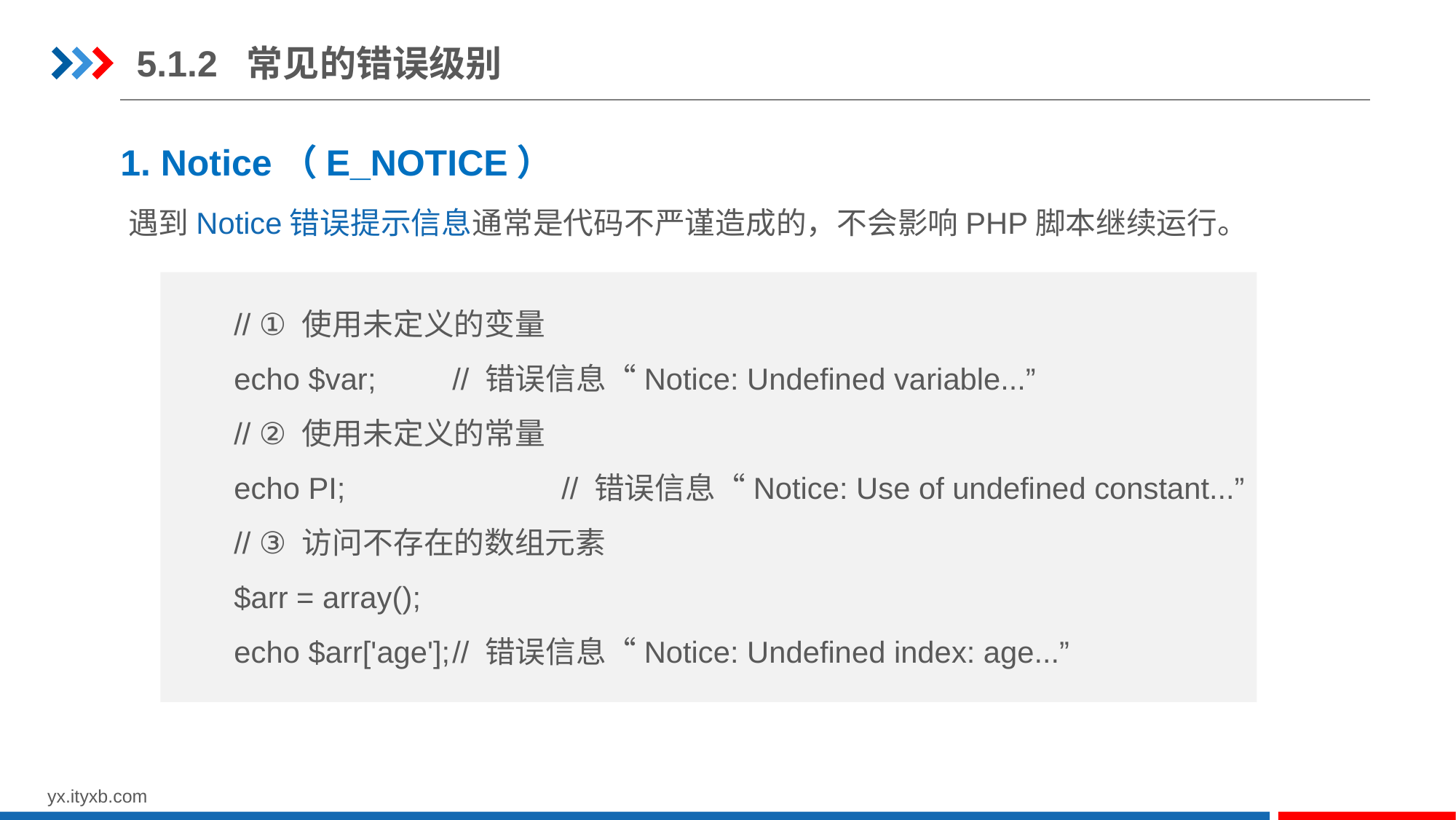

5.1.2  常见的错误级别
1. Notice（E_NOTICE）
遇到Notice错误提示信息通常是代码不严谨造成的，不会影响PHP脚本继续运行。

// ① 使用未定义的变量
echo $var;	// 错误信息“Notice: Undefined variable...”
// ② 使用未定义的常量
echo PI;		// 错误信息“Notice: Use of undefined constant...”
// ③ 访问不存在的数组元素
$arr = array();
echo $arr['age'];	// 错误信息“Notice: Undefined index: age...”